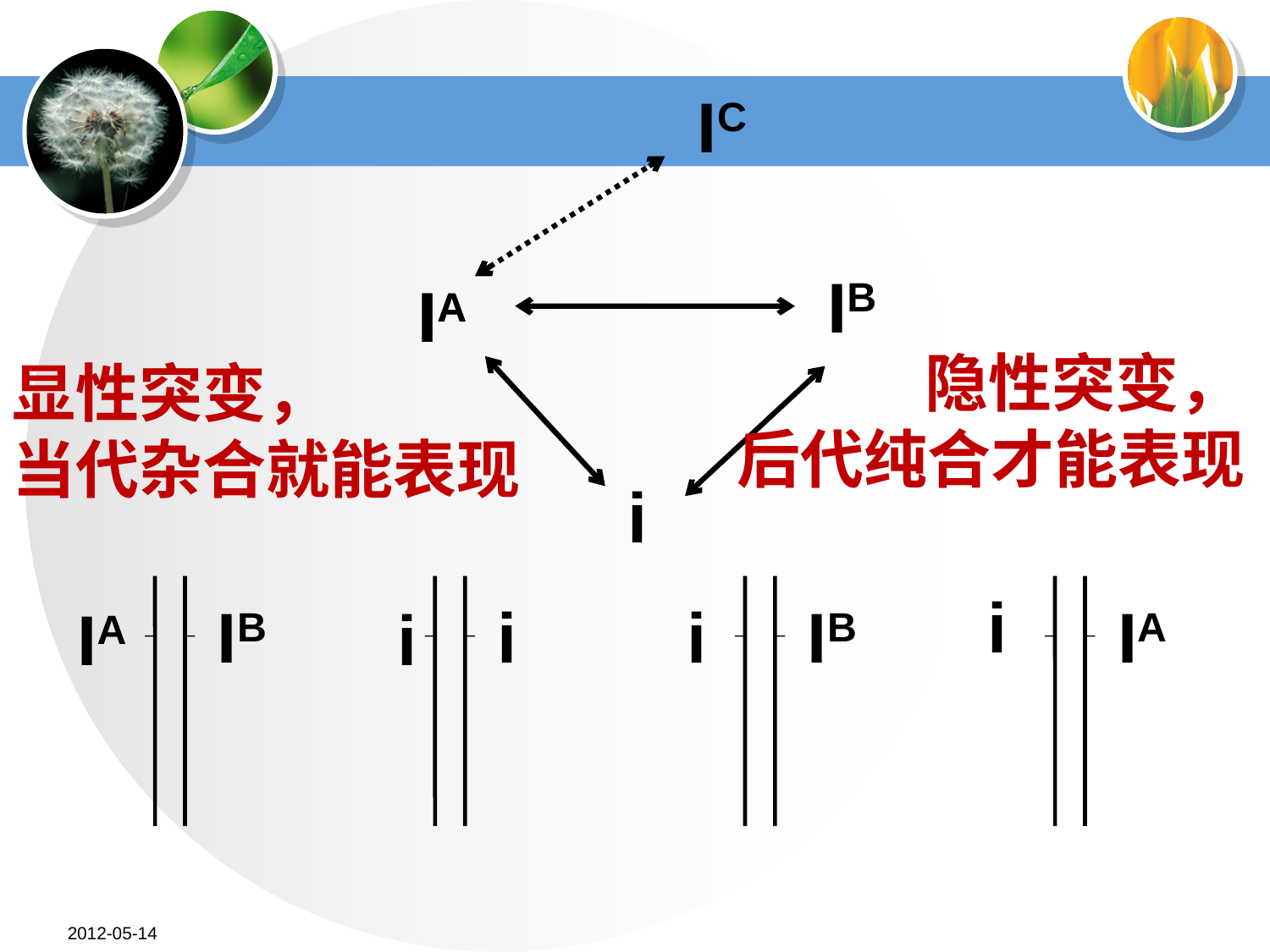

IC

IB
IA
IA

            隐性突变，
后代纯合才能表现
显性突变，
当代杂合就能表现

i

i

IB
i
i
IB
IA
IA
i

IA
2012-05-14